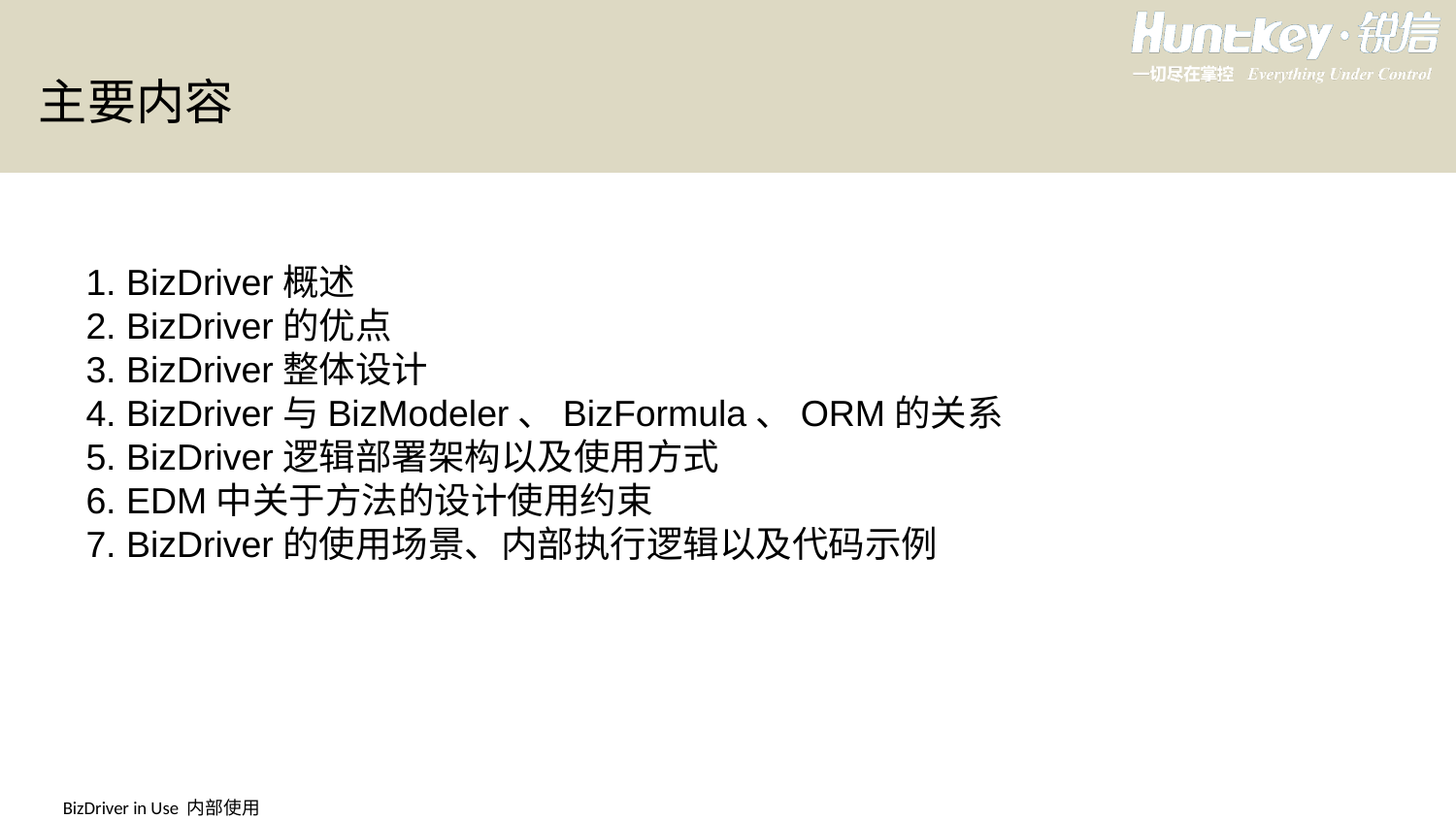

主要内容
1. BizDriver概述
2. BizDriver的优点
3. BizDriver整体设计
4. BizDriver与BizModeler、BizFormula、ORM的关系
5. BizDriver逻辑部署架构以及使用方式
6. EDM中关于方法的设计使用约束
7. BizDriver的使用场景、内部执行逻辑以及代码示例